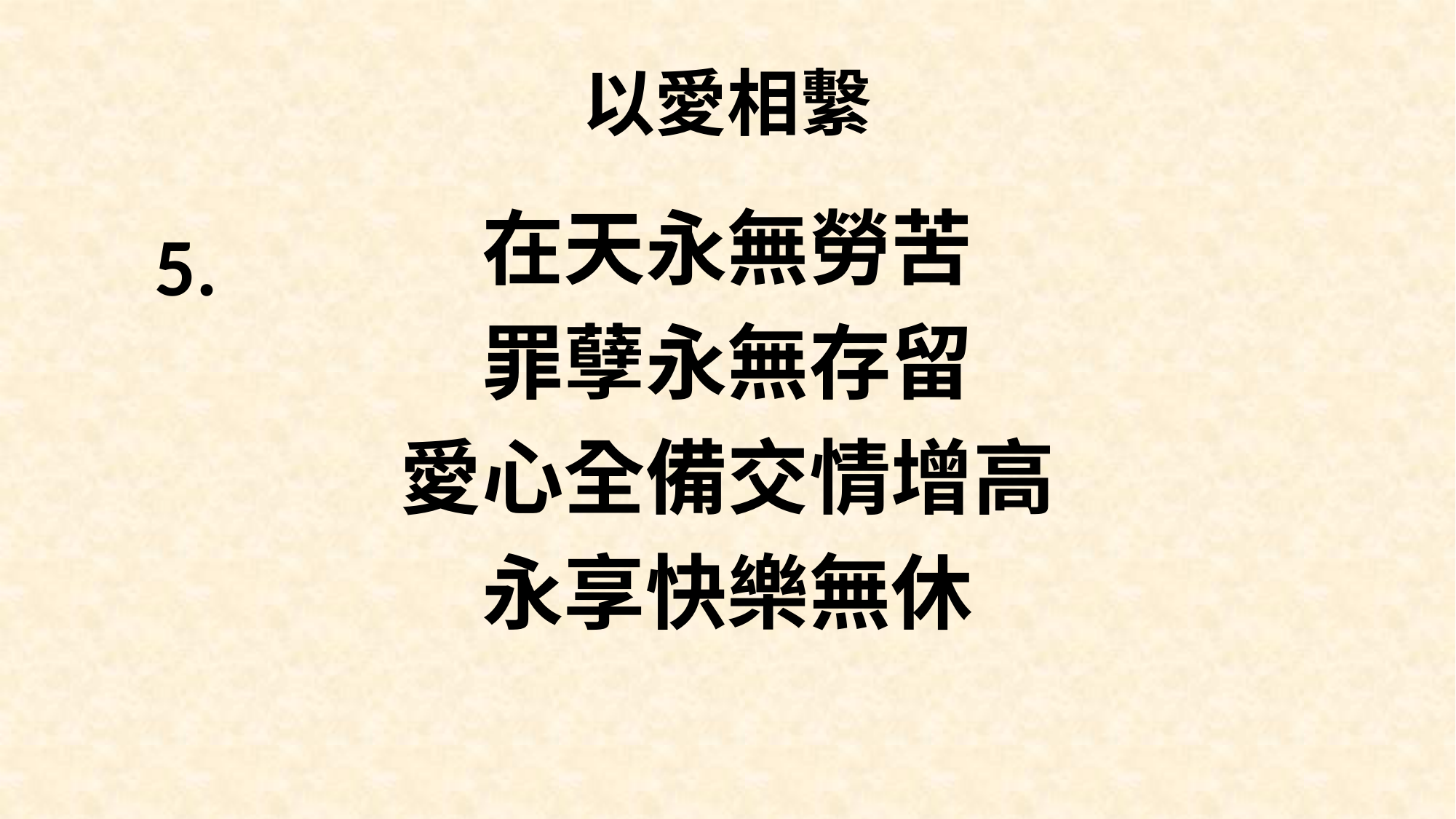

# 以愛相繫
在天永無勞苦
罪孽永無存留
愛心全備交情增高
永享快樂無休
5.